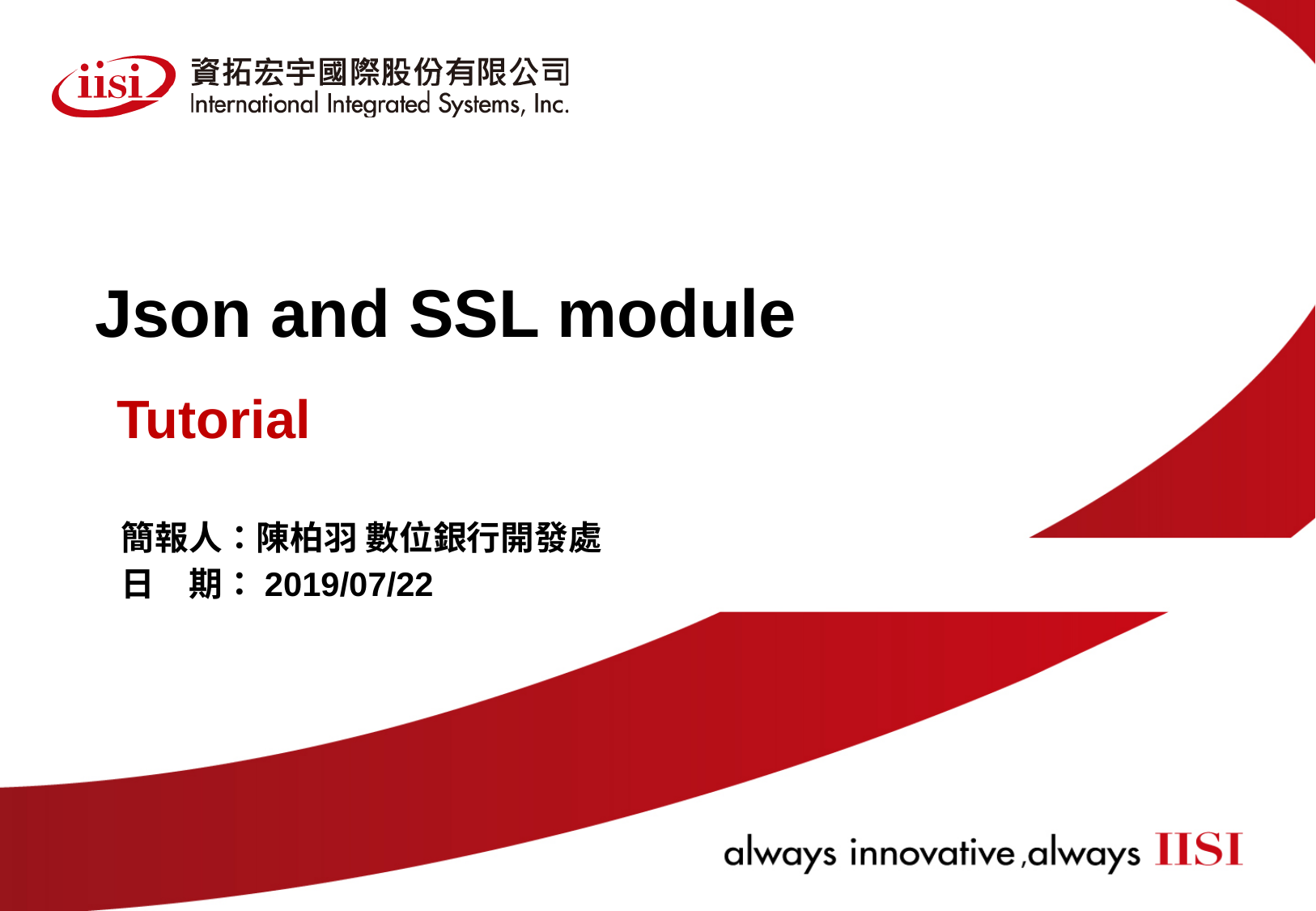

# Json and SSL module
Tutorial
簡報人：陳柏羽 數位銀行開發處
日　期：2019/07/22